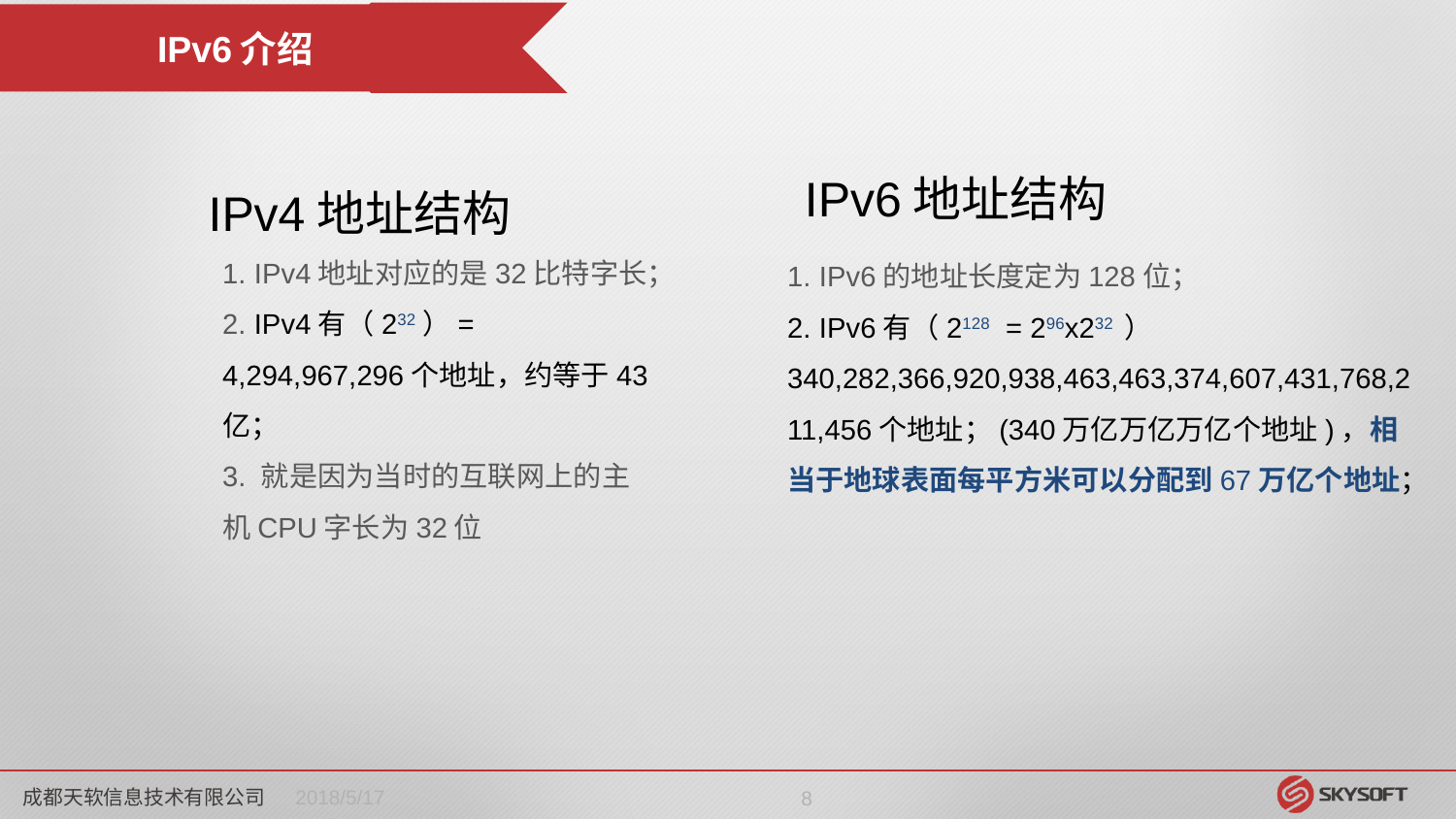

IPv6介绍

IPv6地址结构
IPv4地址结构
1. IPv4地址对应的是32比特字长；2. IPv4有（232）=  4,294,967,296个地址，约等于43亿；
3. 就是因为当时的互联网上的主机CPU字长为32位
1. IPv6的地址长度定为128位；
2. IPv6有（2128  = 296x232 ） 340,282,366,920,938,463,463,374,607,431,768,211,456个地址；(340万亿万亿万亿个地址)，相当于地球表面每平方米可以分配到67万亿个地址；
成都天软信息技术有限公司
2018/5/17
8